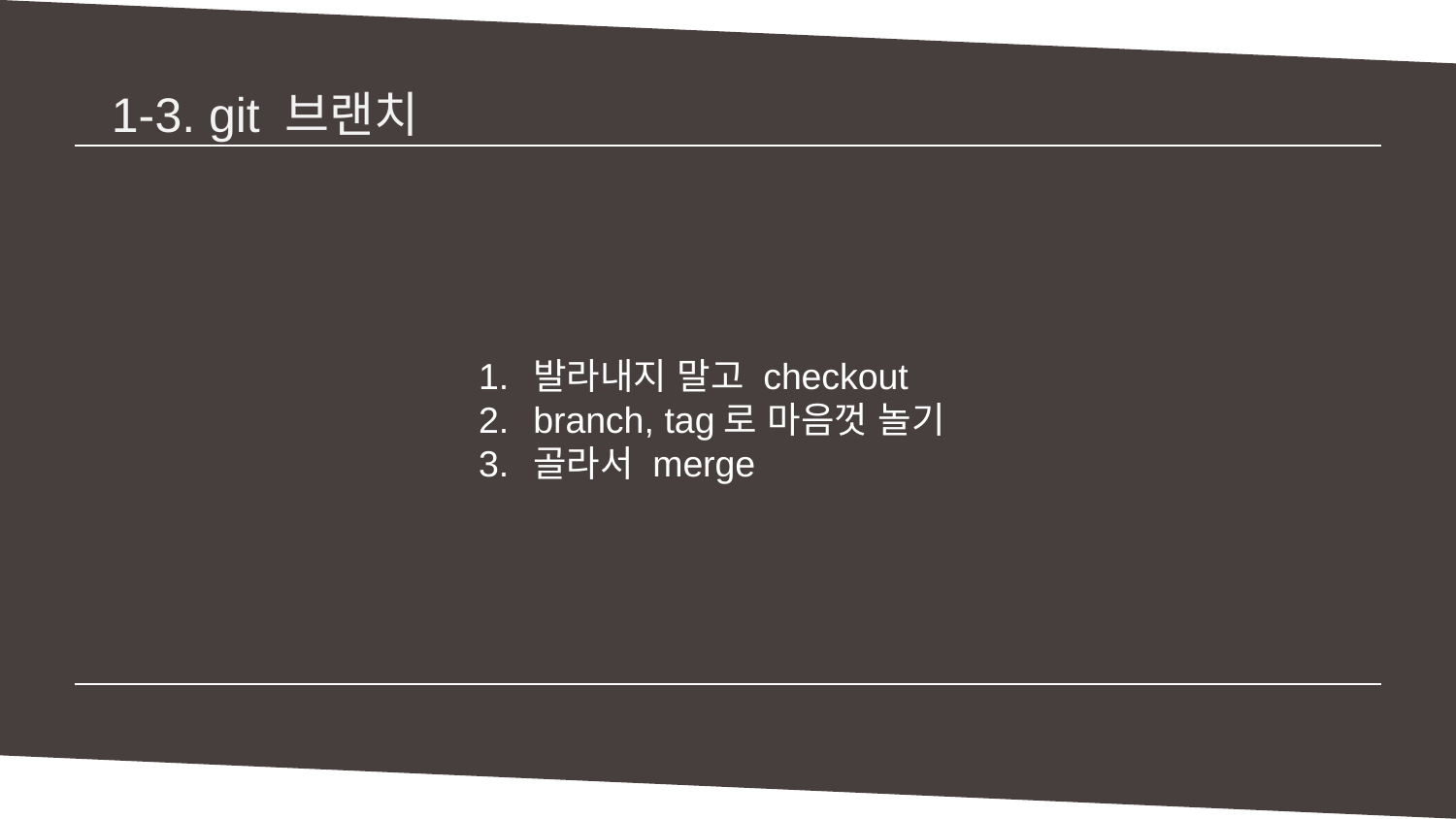

1-3. git 브랜치
발라내지 말고 checkout
branch, tag로 마음껏 놀기
골라서 merge